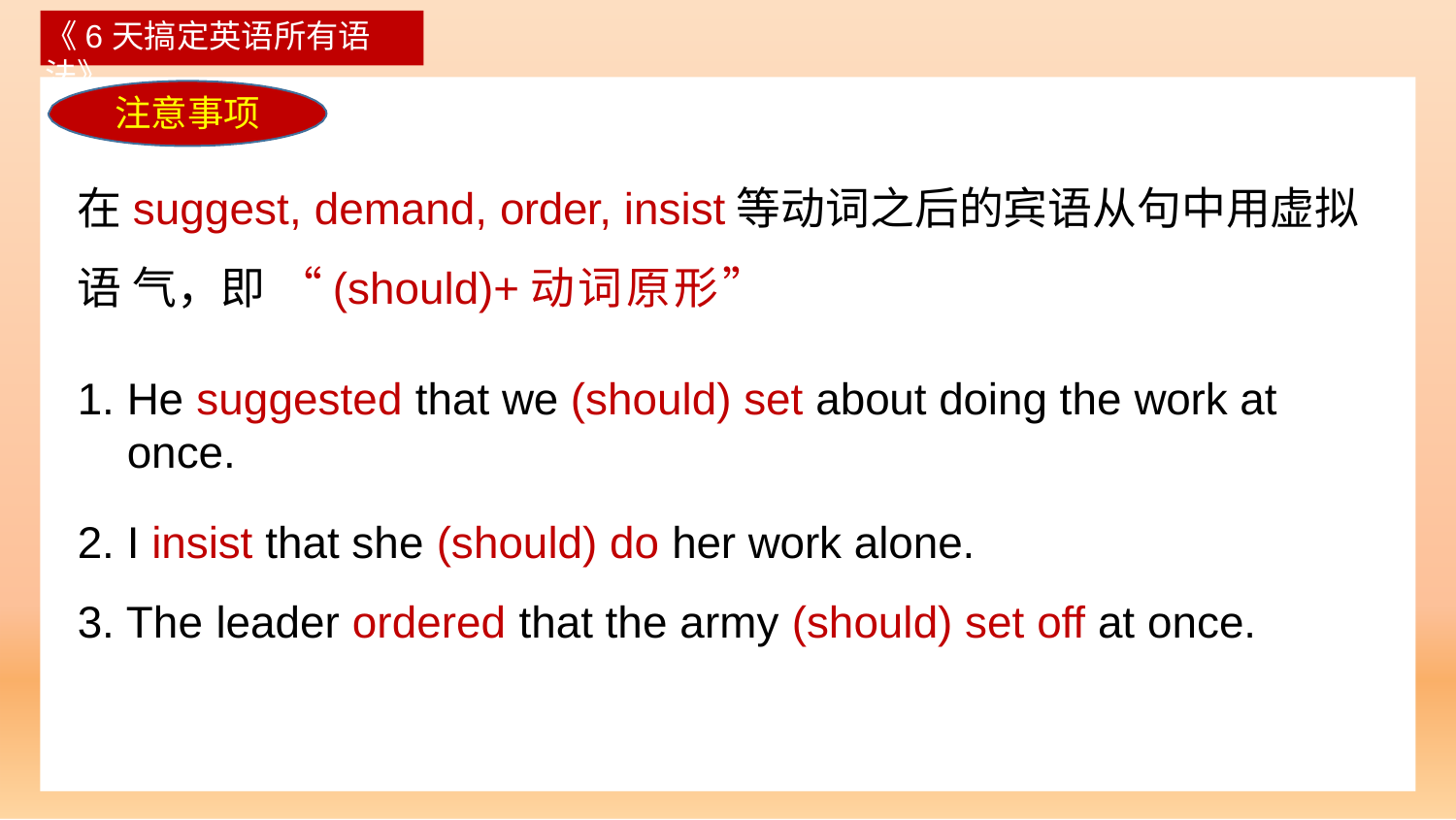

《6天搞定英语所有语法》

# 注意事项
在suggest, demand, order, insist等动词之后的宾语从句中用虚拟语 气，即 “(should)+动词原形”

He suggested that we (should) set about doing the work at once.
I insist that she (should) do her work alone.
The leader ordered that the army (should) set off at once.